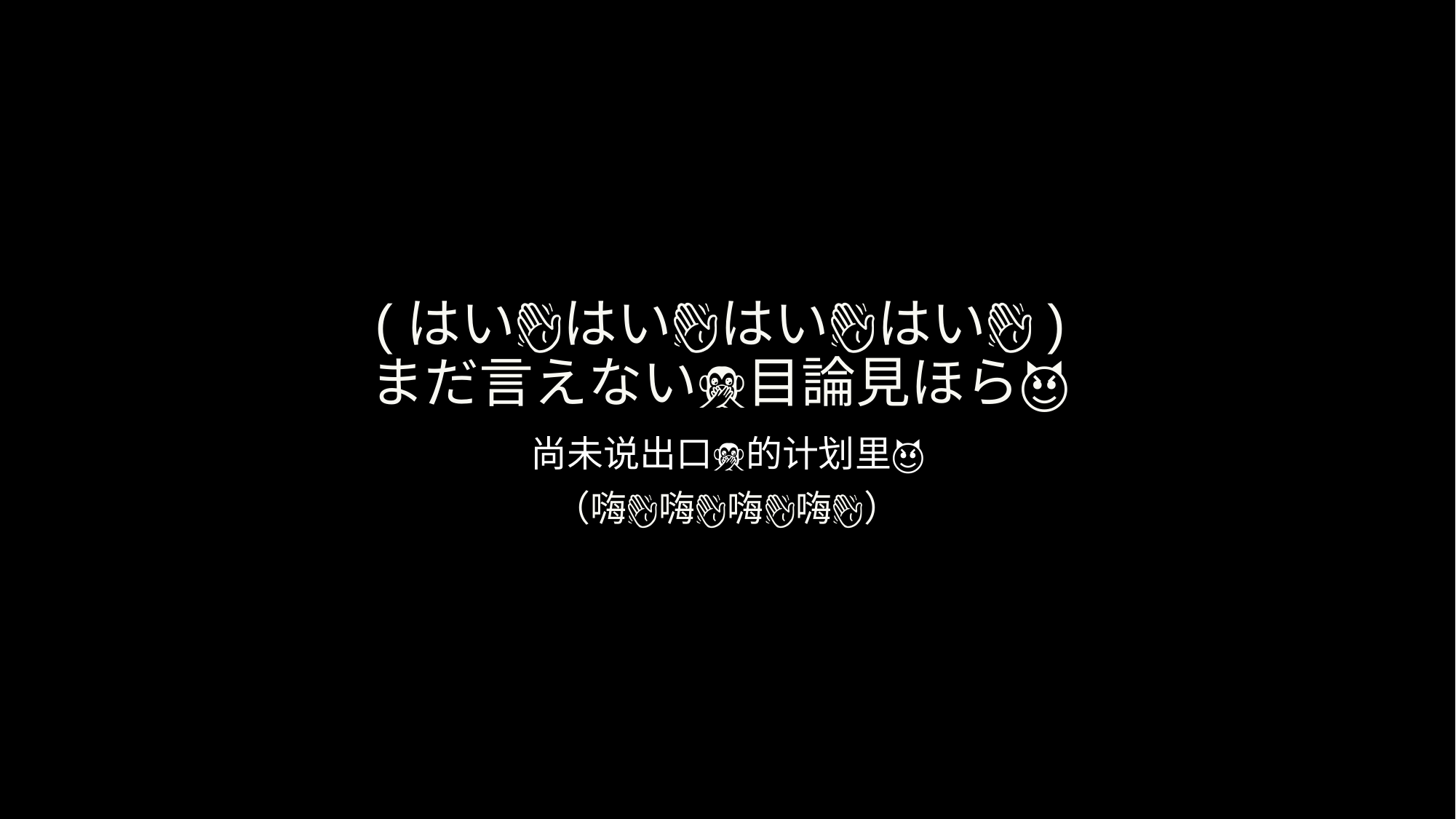

# (はい👋はい👋はい👋はい👋) まだ言えない🙊目論見ほら😈
尚未说出口🙊的计划里😈
（嗨👋嗨👋嗨👋嗨👋）